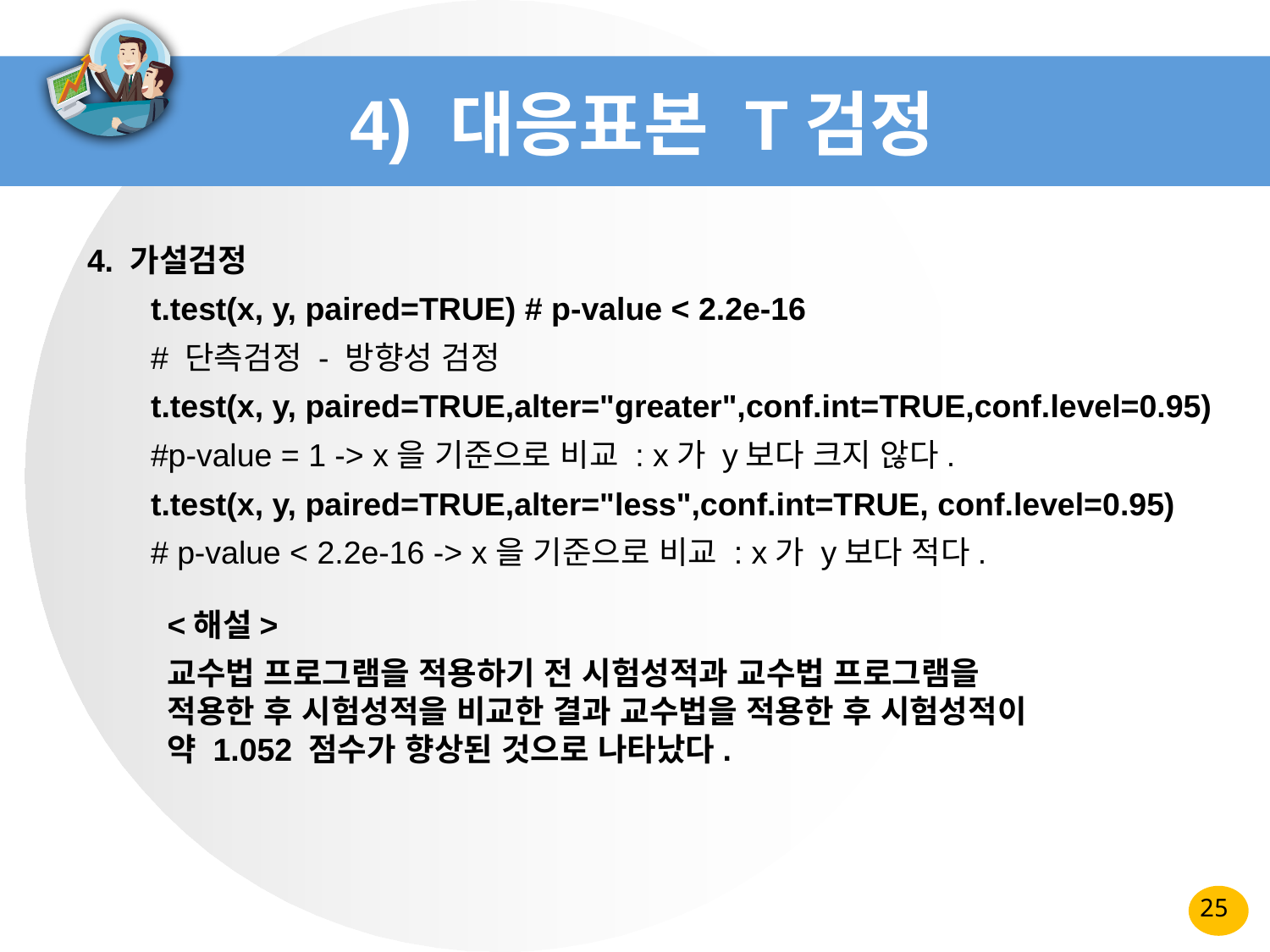

# 4) 대응표본 T검정
4. 가설검정
t.test(x, y, paired=TRUE) # p-value < 2.2e-16
# 단측검정 - 방향성 검정
t.test(x, y, paired=TRUE,alter="greater",conf.int=TRUE,conf.level=0.95)
#p-value = 1 -> x을 기준으로 비교 : x가 y보다 크지 않다.
t.test(x, y, paired=TRUE,alter="less",conf.int=TRUE, conf.level=0.95)
# p-value < 2.2e-16 -> x을 기준으로 비교 : x가 y보다 적다.
<해설>
교수법 프로그램을 적용하기 전 시험성적과 교수법 프로그램을
적용한 후 시험성적을 비교한 결과 교수법을 적용한 후 시험성적이
약 1.052 점수가 향상된 것으로 나타났다.
25